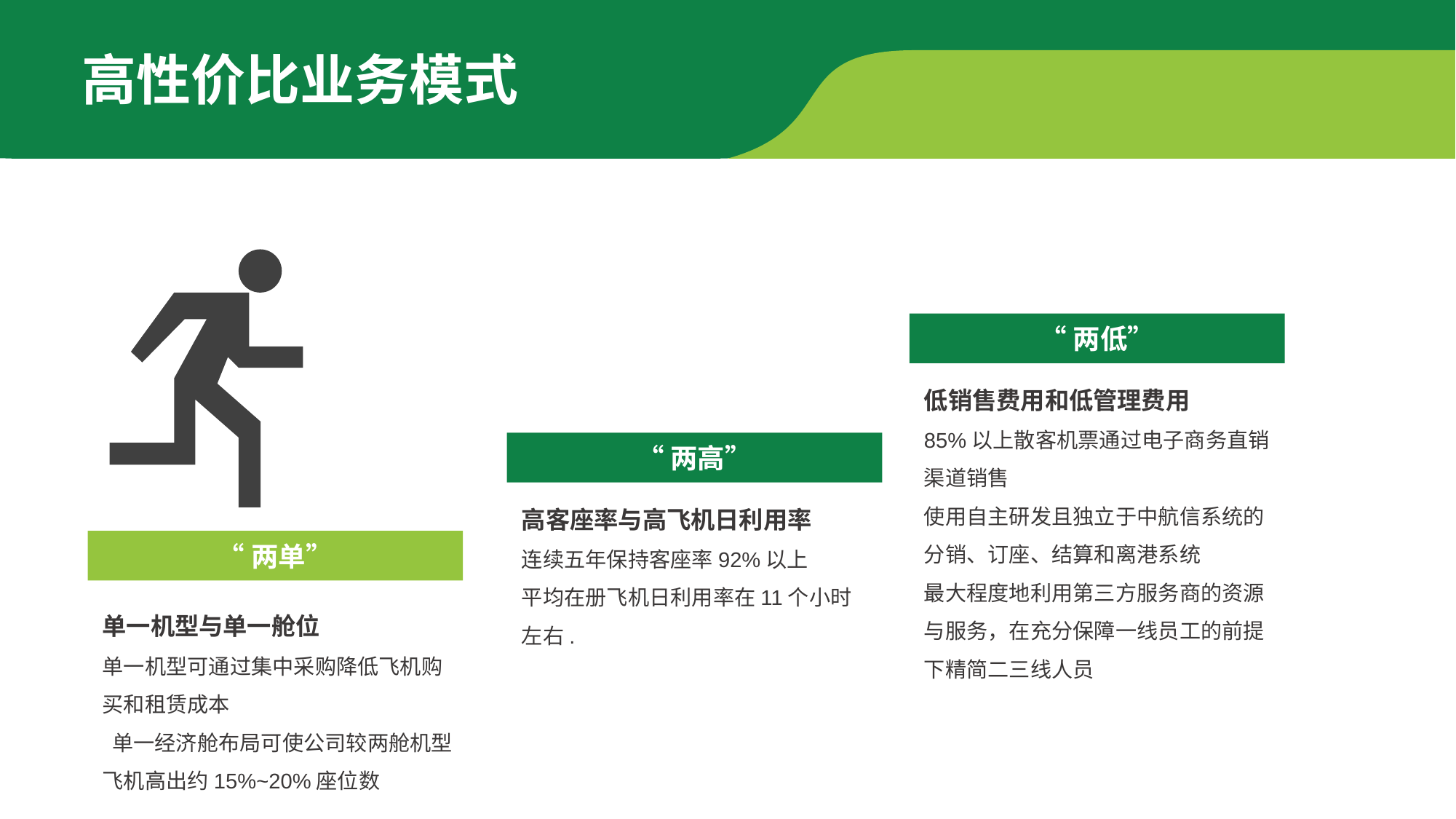

高性价比业务模式

“两低”
低销售费用和低管理费用
85%以上散客机票通过电子商务直销渠道销售
使用自主研发且独立于中航信系统的分销、订座、结算和离港系统
最大程度地利用第三方服务商的资源与服务，在充分保障一线员工的前提下精简二三线人员
“两高”
高客座率与高飞机日利用率
连续五年保持客座率92%以上
平均在册飞机日利用率在11个小时左右.
“两单”
单一机型与单一舱位
单一机型可通过集中采购降低飞机购买和租赁成本
 单一经济舱布局可使公司较两舱机型飞机高出约15%~20%座位数